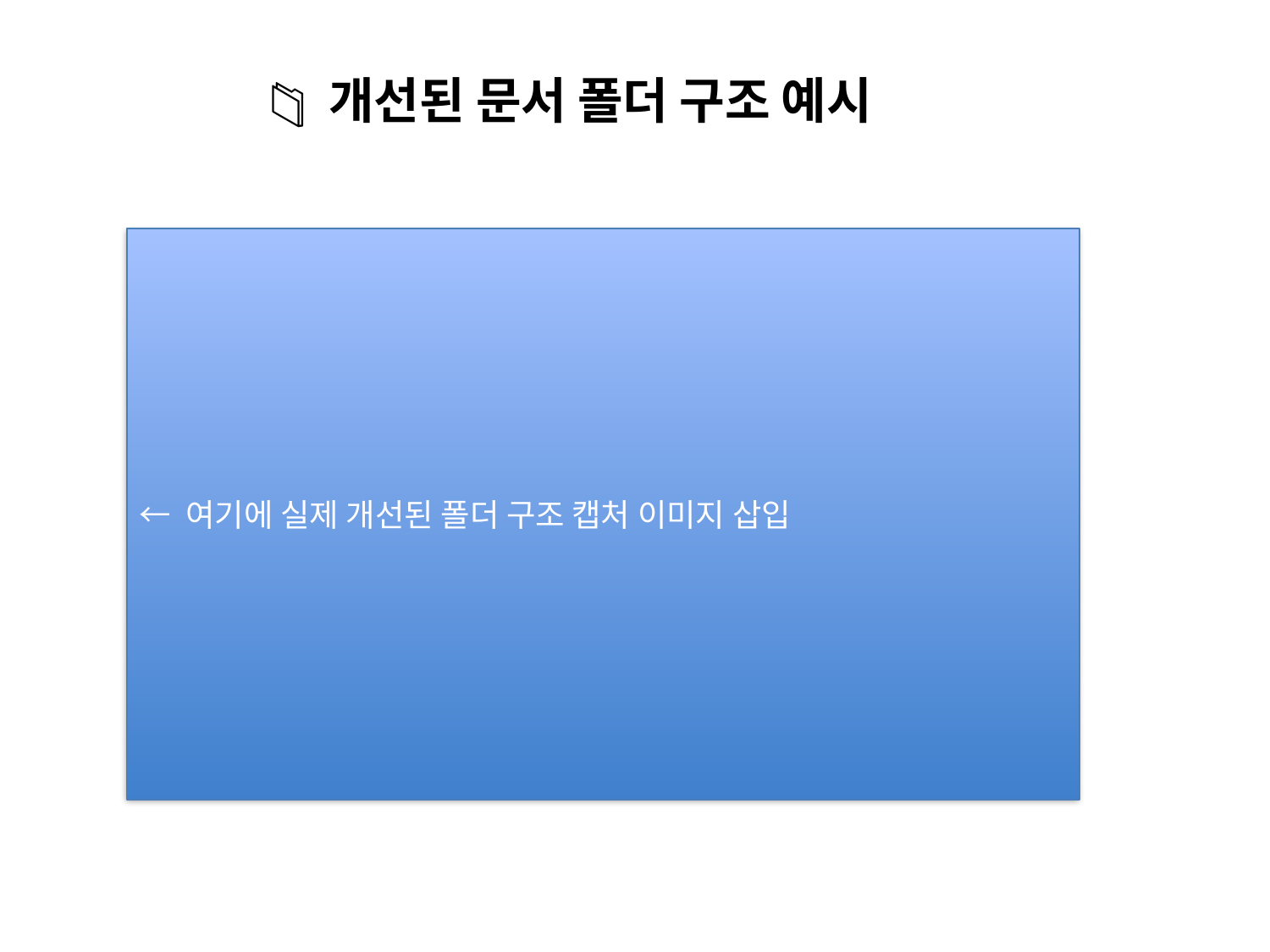

📁 개선된 문서 폴더 구조 예시
← 여기에 실제 개선된 폴더 구조 캡처 이미지 삽입